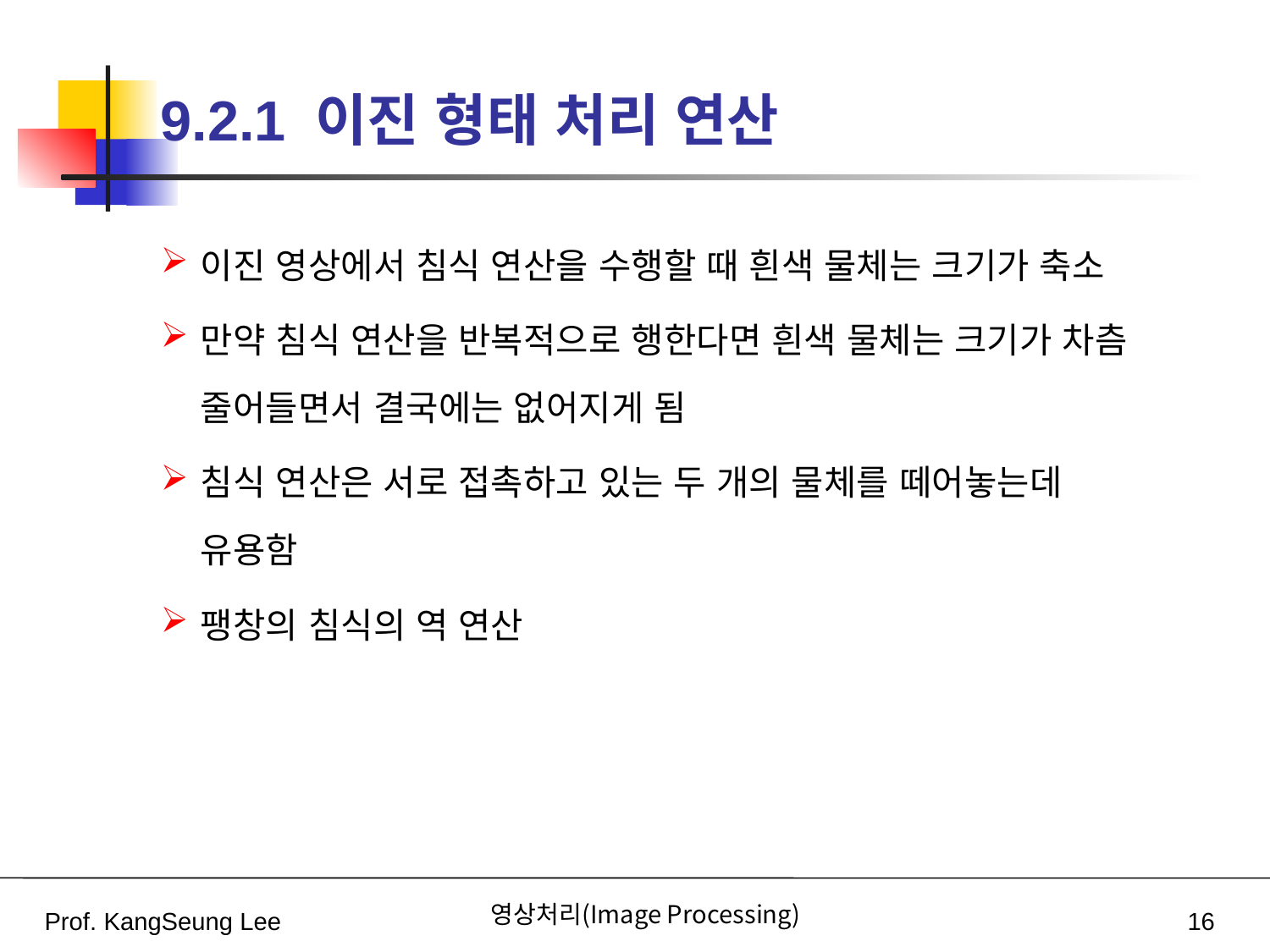

# 9.2.1 이진 형태 처리 연산
이진 영상에서 침식 연산을 수행할 때 흰색 물체는 크기가 축소
만약 침식 연산을 반복적으로 행한다면 흰색 물체는 크기가 차츰 줄어들면서 결국에는 없어지게 됨
침식 연산은 서로 접촉하고 있는 두 개의 물체를 떼어놓는데 유용함
팽창의 침식의 역 연산
Prof. KangSeung Lee
영상처리(Image Processing)
16